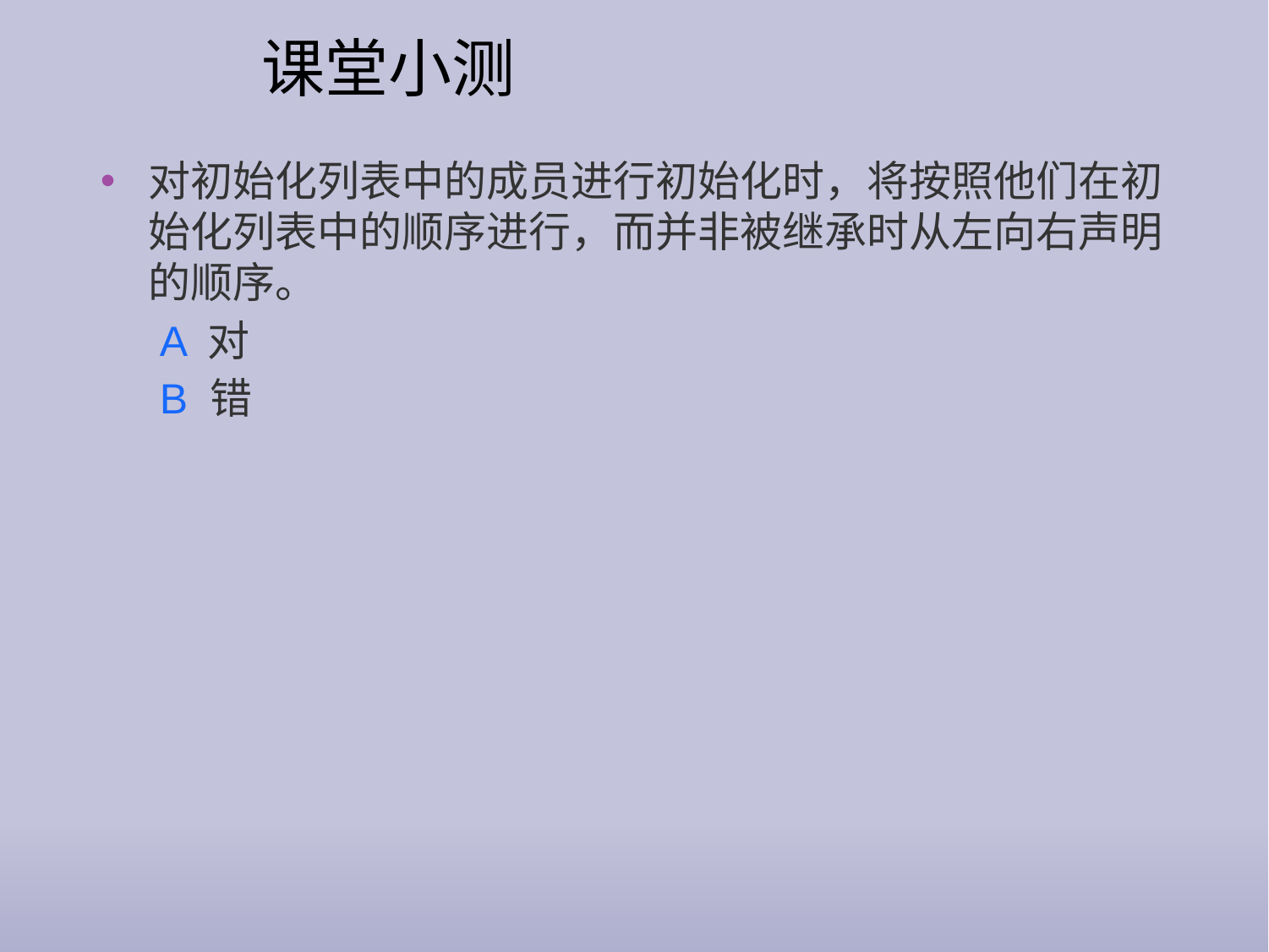

# 课堂小测
对初始化列表中的成员进行初始化时，将按照他们在初始化列表中的顺序进行，而并非被继承时从左向右声明的顺序。
     A 对
     B 错